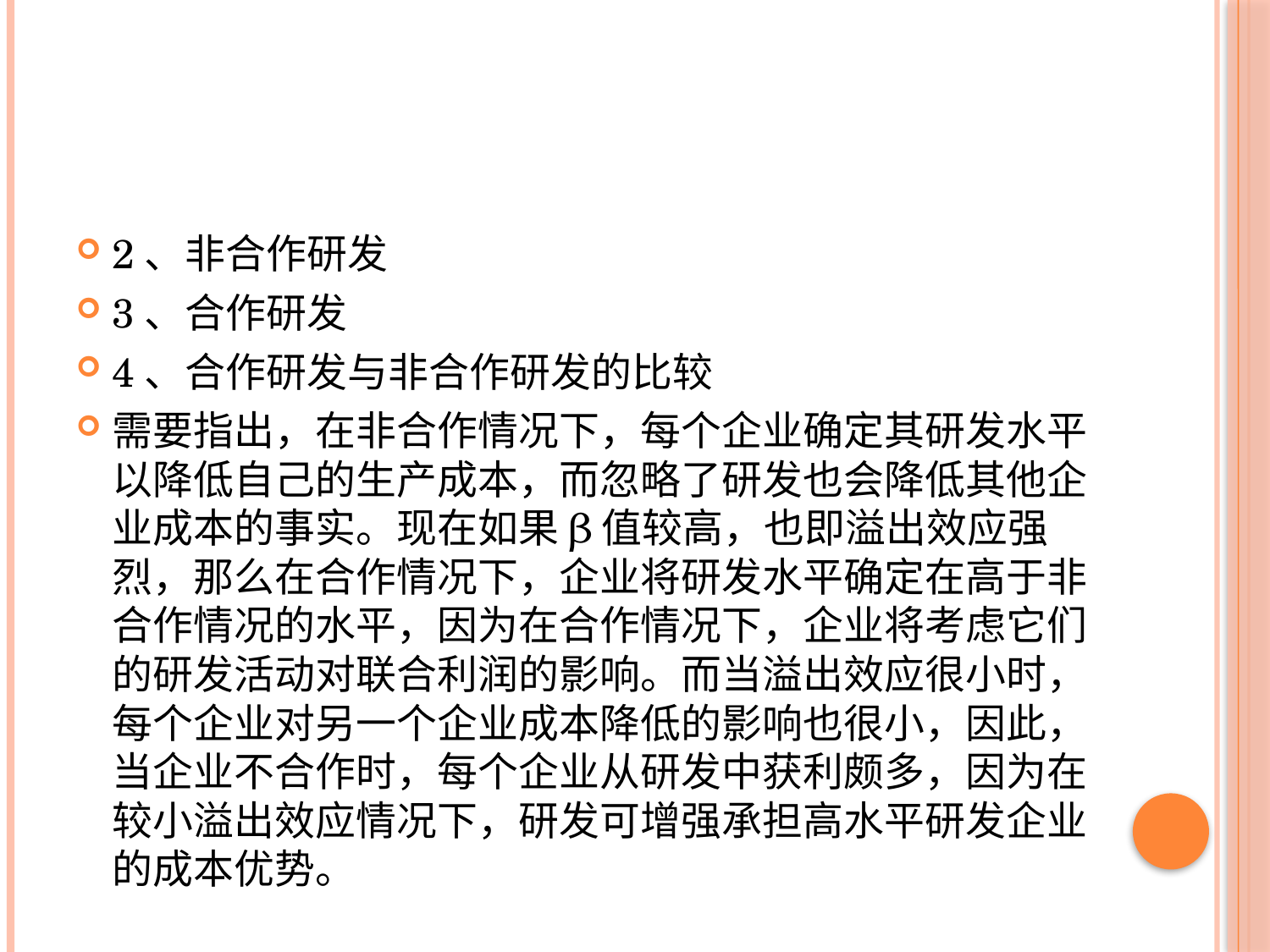

#
2、非合作研发
3、合作研发
4、合作研发与非合作研发的比较
需要指出，在非合作情况下，每个企业确定其研发水平以降低自己的生产成本，而忽略了研发也会降低其他企业成本的事实。现在如果β值较高，也即溢出效应强烈，那么在合作情况下，企业将研发水平确定在高于非合作情况的水平，因为在合作情况下，企业将考虑它们的研发活动对联合利润的影响。而当溢出效应很小时，每个企业对另一个企业成本降低的影响也很小，因此，当企业不合作时，每个企业从研发中获利颇多，因为在较小溢出效应情况下，研发可增强承担高水平研发企业的成本优势。